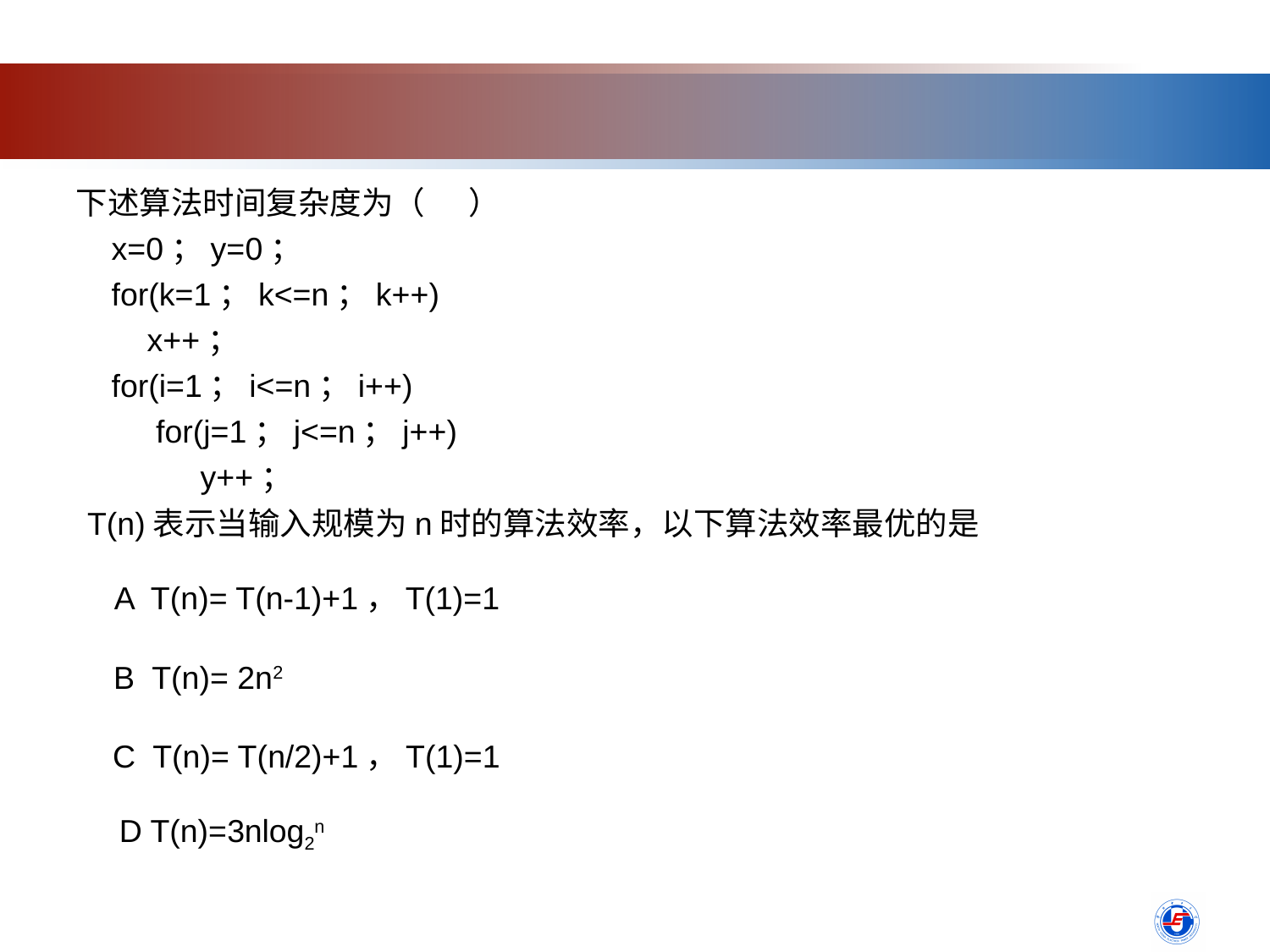

下述算法时间复杂度为（      ）
    x=0；y=0；
    for(k=1；k<=n；k++)
        x++；
    for(i=1；i<=n；i++)
         for(j=1；j<=n；j++)
              y++；
T(n)表示当输入规模为n时的算法效率，以下算法效率最优的是
A  T(n)= T(n-1)+1，T(1)=1
B  T(n)= 2n2
C  T(n)= T(n/2)+1，T(1)=1
D T(n)=3nlog2n